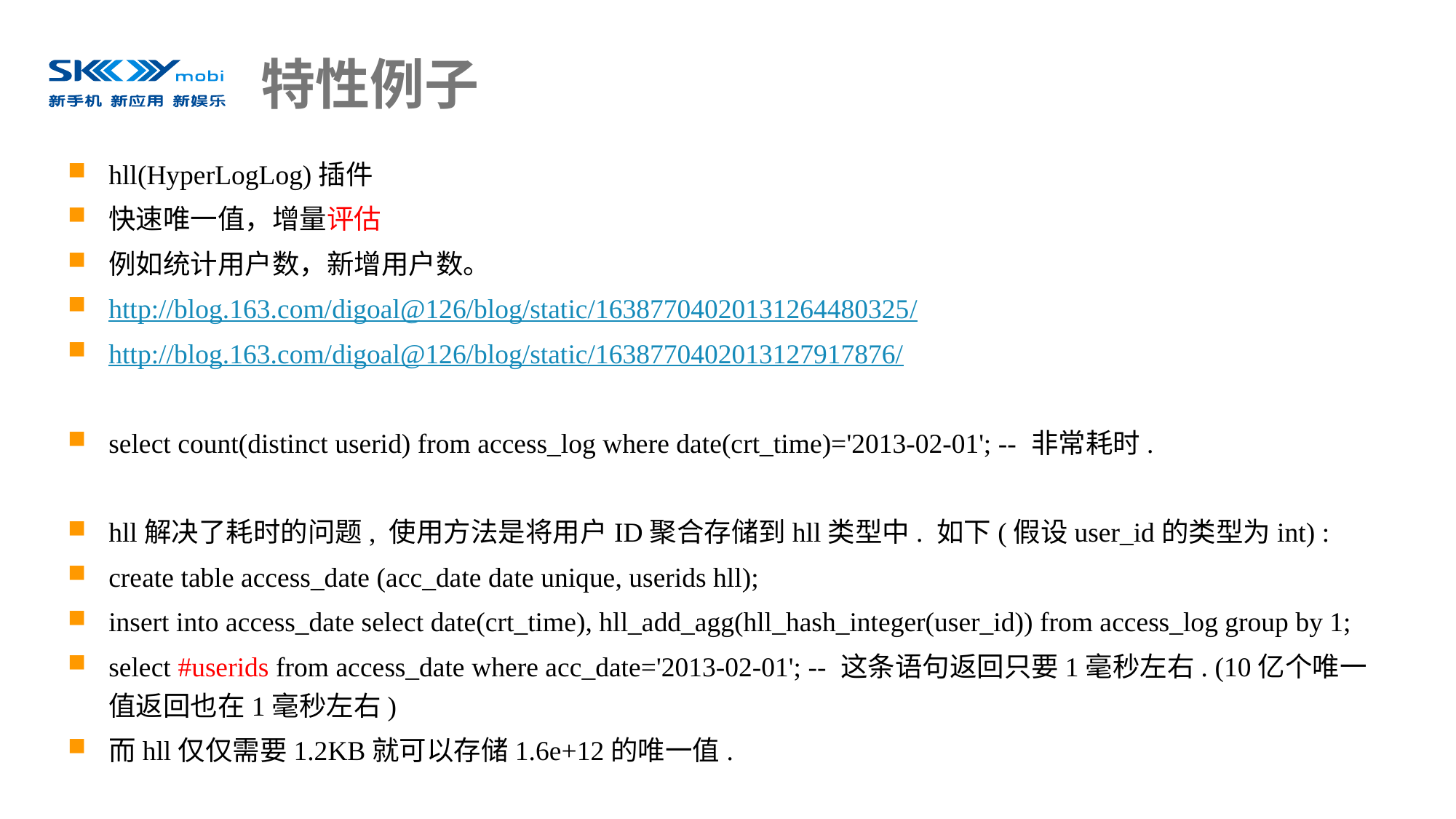

# 特性例子
hll(HyperLogLog)插件
快速唯一值，增量评估
例如统计用户数，新增用户数。
http://blog.163.com/digoal@126/blog/static/16387704020131264480325/
http://blog.163.com/digoal@126/blog/static/1638770402013127917876/

select count(distinct userid) from access_log where date(crt_time)='2013-02-01'; -- 非常耗时.

hll解决了耗时的问题, 使用方法是将用户ID聚合存储到hll类型中. 如下(假设user_id的类型为int) :
create table access_date (acc_date date unique, userids hll);
insert into access_date select date(crt_time), hll_add_agg(hll_hash_integer(user_id)) from access_log group by 1;
select #userids from access_date where acc_date='2013-02-01'; -- 这条语句返回只要1毫秒左右. (10亿个唯一值返回也在1毫秒左右)
而hll仅仅需要1.2KB就可以存储1.6e+12的唯一值.